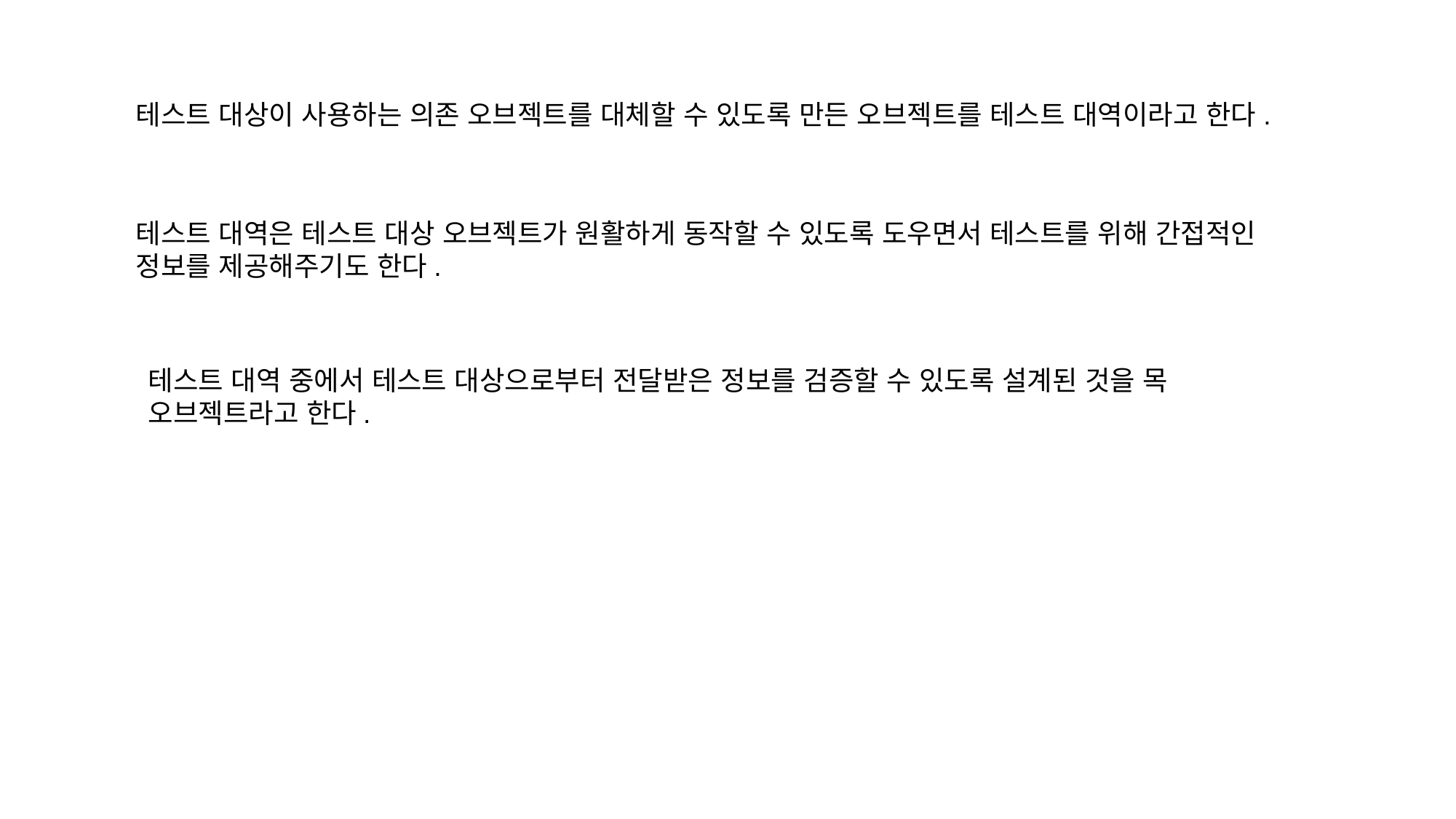

테스트 대상이 사용하는 의존 오브젝트를 대체할 수 있도록 만든 오브젝트를 테스트 대역이라고 한다.
테스트 대역은 테스트 대상 오브젝트가 원활하게 동작할 수 있도록 도우면서 테스트를 위해 간접적인 정보를 제공해주기도 한다.
테스트 대역 중에서 테스트 대상으로부터 전달받은 정보를 검증할 수 있도록 설계된 것을 목 오브젝트라고 한다.